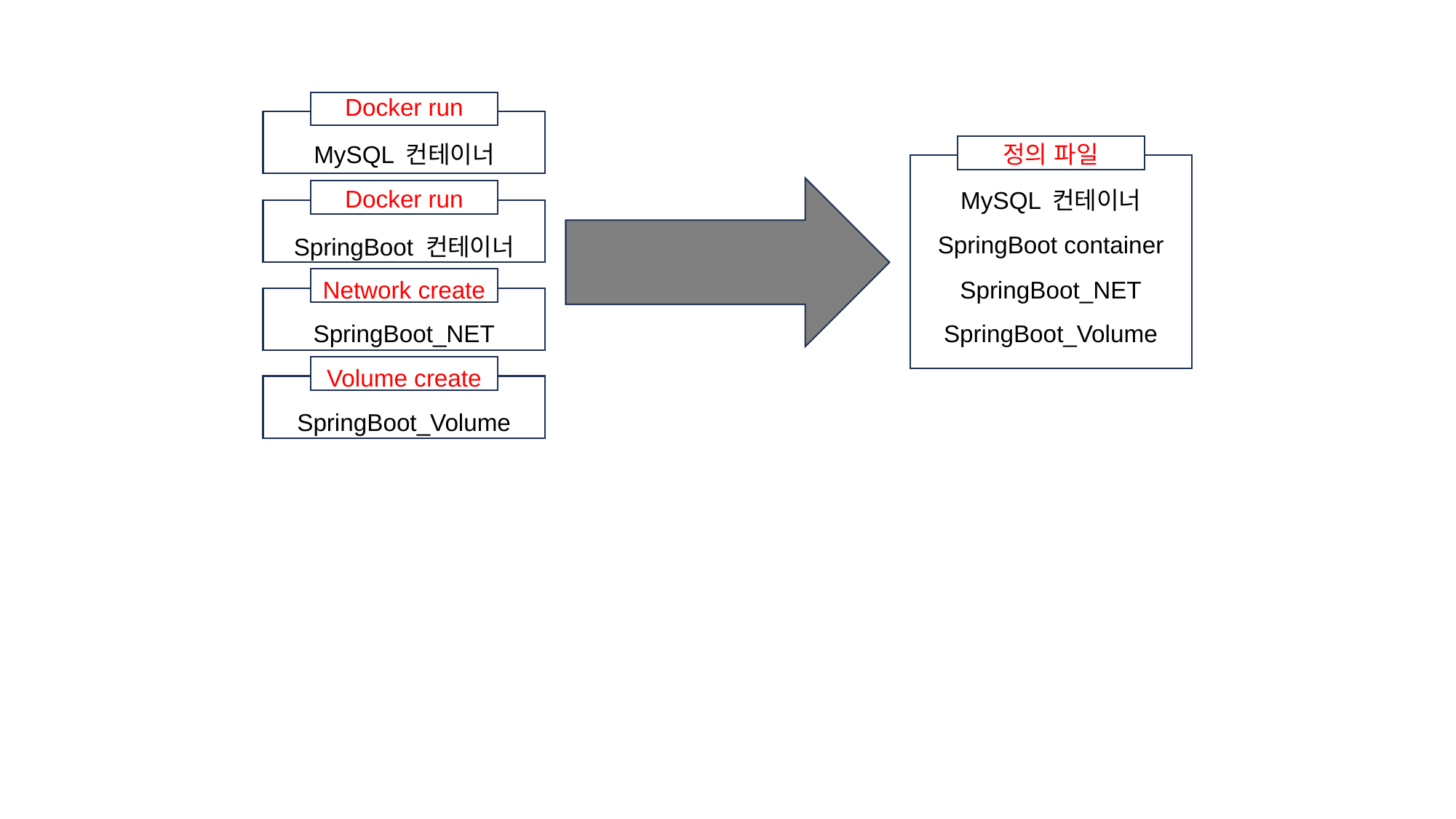

| Docker run |  |  |
| --- | --- | --- |
| MySQL 컨테이너 |  | 정의 파일 |
| Docker run |  | MySQL 컨테이너 |
| SpringBoot 컨테이너 |  | SpringBoot container |
| Network create |  | SpringBoot\_NET |
| SpringBoot\_NET |  | SpringBoot\_Volume |
| Volume create |  |  |
| SpringBoot\_Volume |  |  |